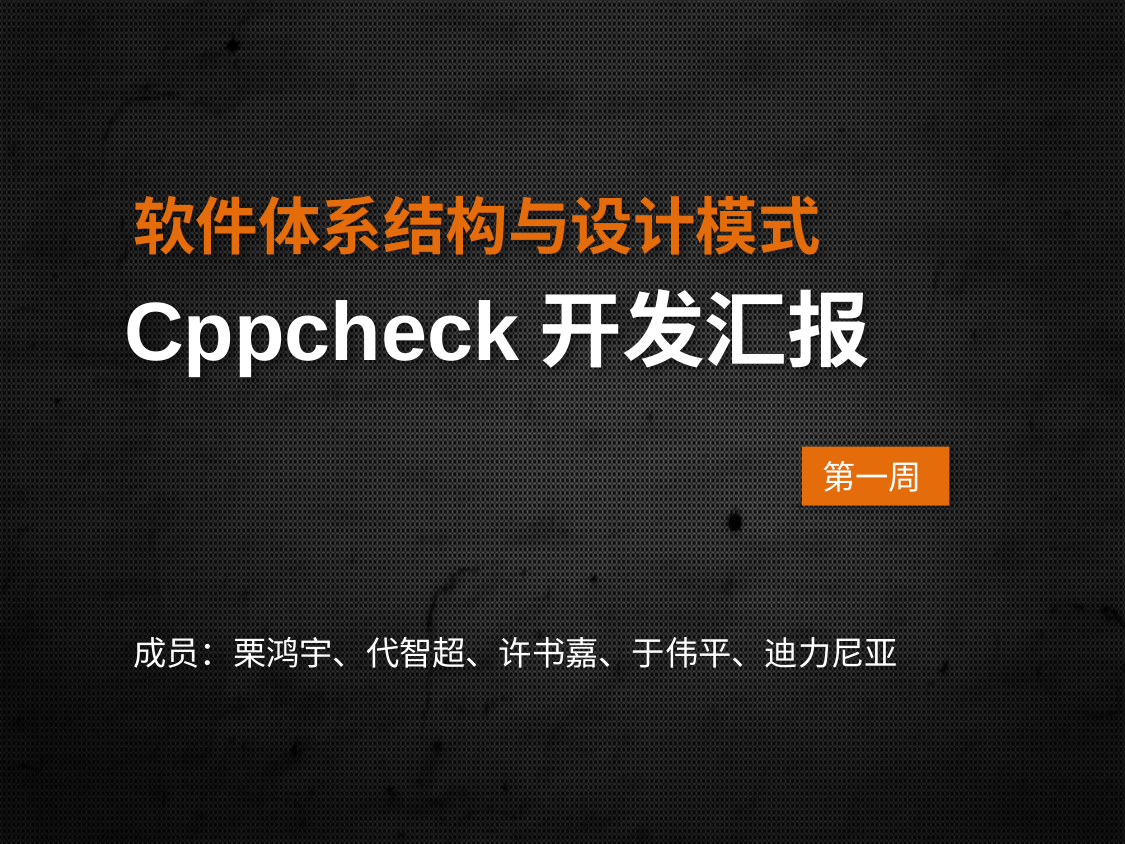

软件体系结构与设计模式
Cppcheck开发汇报

第一周
成员：栗鸿宇、代智超、许书嘉、于伟平、迪力尼亚